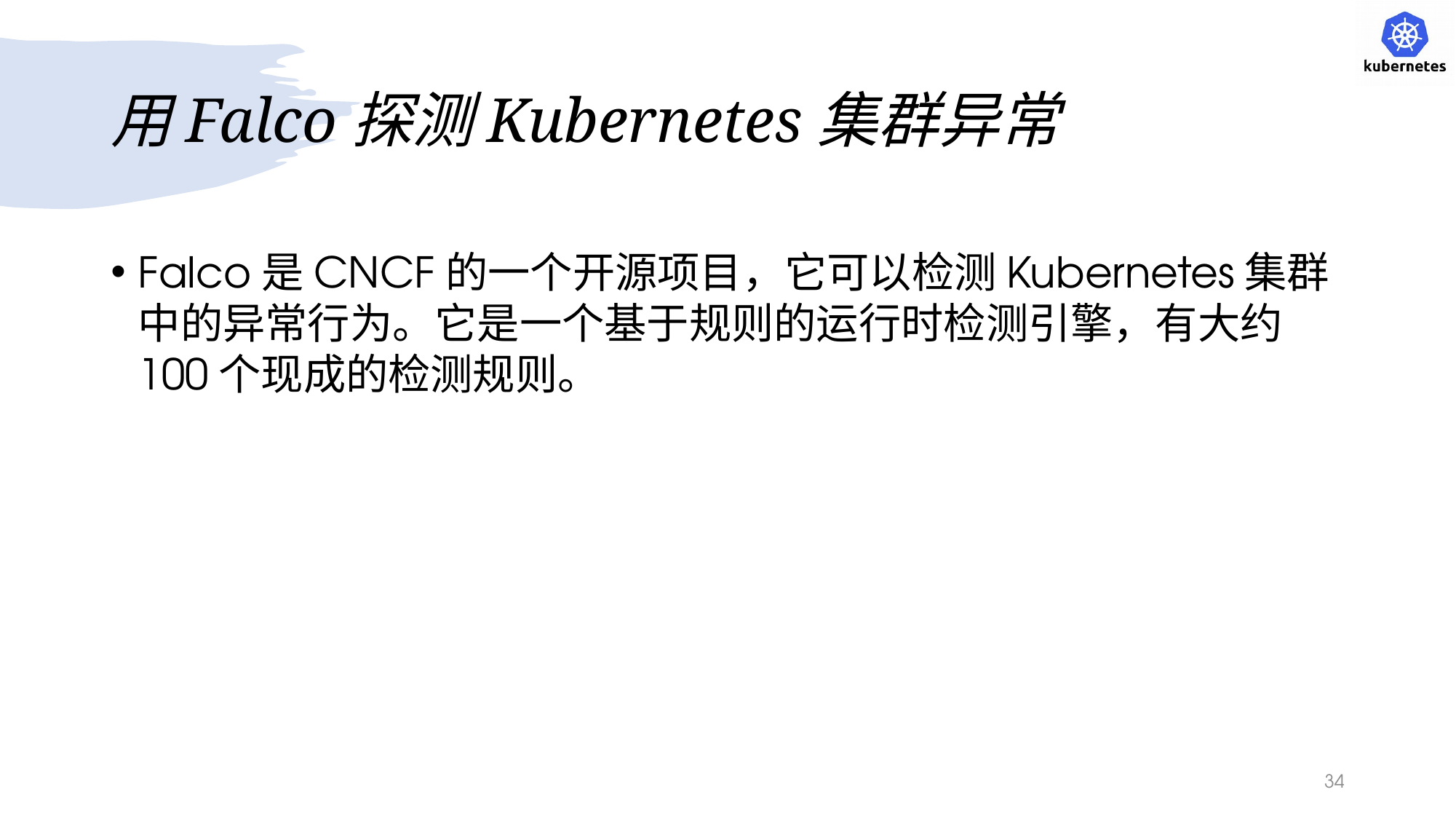

# 用Falco探测Kubernetes集群异常
Falco是CNCF的一个开源项目，它可以检测Kubernetes集群中的异常行为。它是一个基于规则的运行时检测引擎，有大约100个现成的检测规则。
34